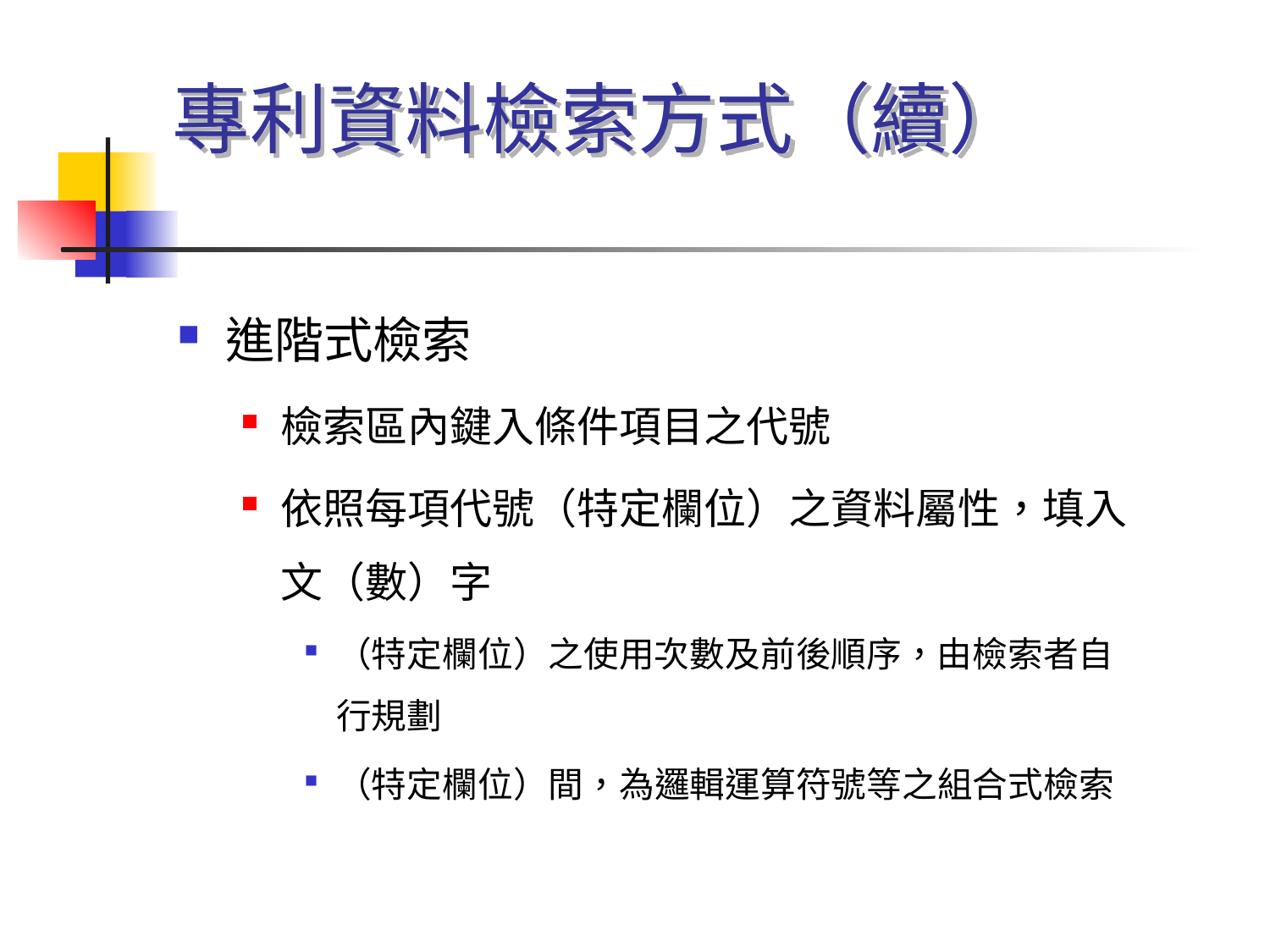

# 專利資料檢索方式（續）
進階式檢索
檢索區內鍵入條件項目之代號
依照每項代號（特定欄位）之資料屬性，填入文（數）字
（特定欄位）之使用次數及前後順序，由檢索者自行規劃
（特定欄位）間，為邏輯運算符號等之組合式檢索